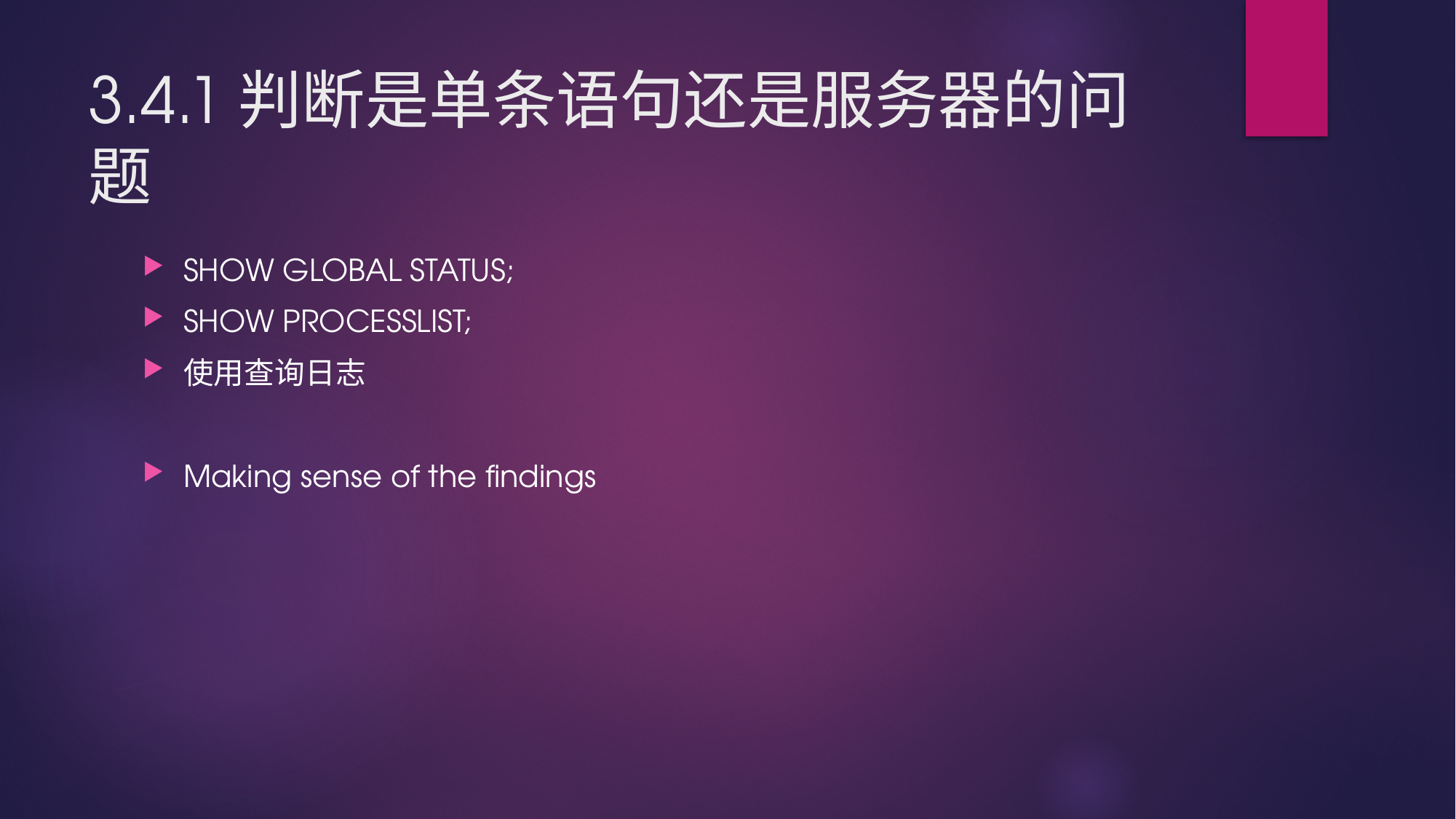

# 3.4.1判断是单条语句还是服务器的问题
SHOW GLOBAL STATUS;
SHOW PROCESSLIST;
使用查询日志

Making sense of the findings